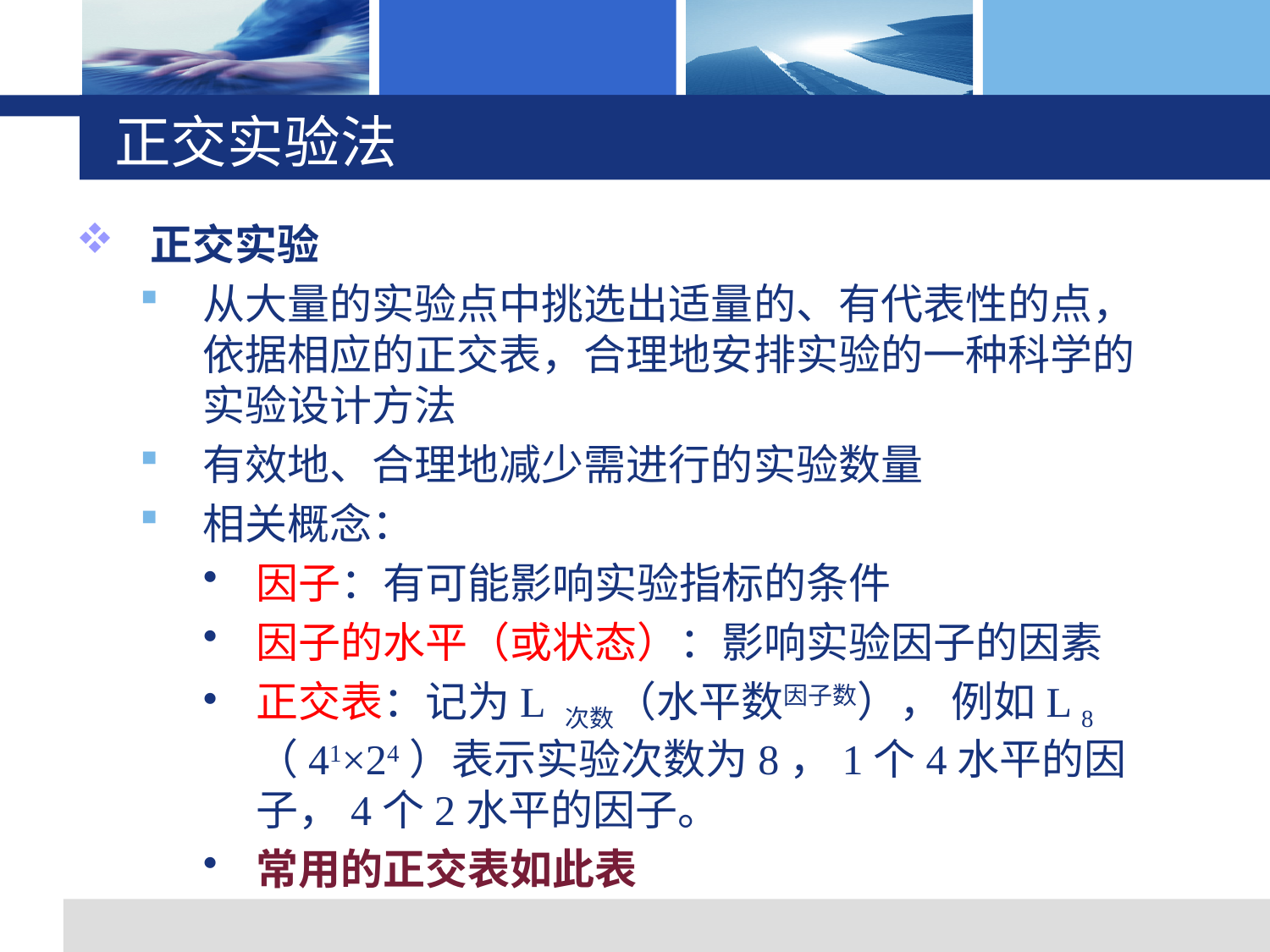

# 正交实验法
正交实验
从大量的实验点中挑选出适量的、有代表性的点，依据相应的正交表，合理地安排实验的一种科学的实验设计方法
有效地、合理地减少需进行的实验数量
相关概念：
因子：有可能影响实验指标的条件
因子的水平（或状态）：影响实验因子的因素
正交表：记为L 次数（水平数因子数）， 例如L 8（41×24）表示实验次数为8，1个4水平的因子，4个2水平的因子。
常用的正交表如此表